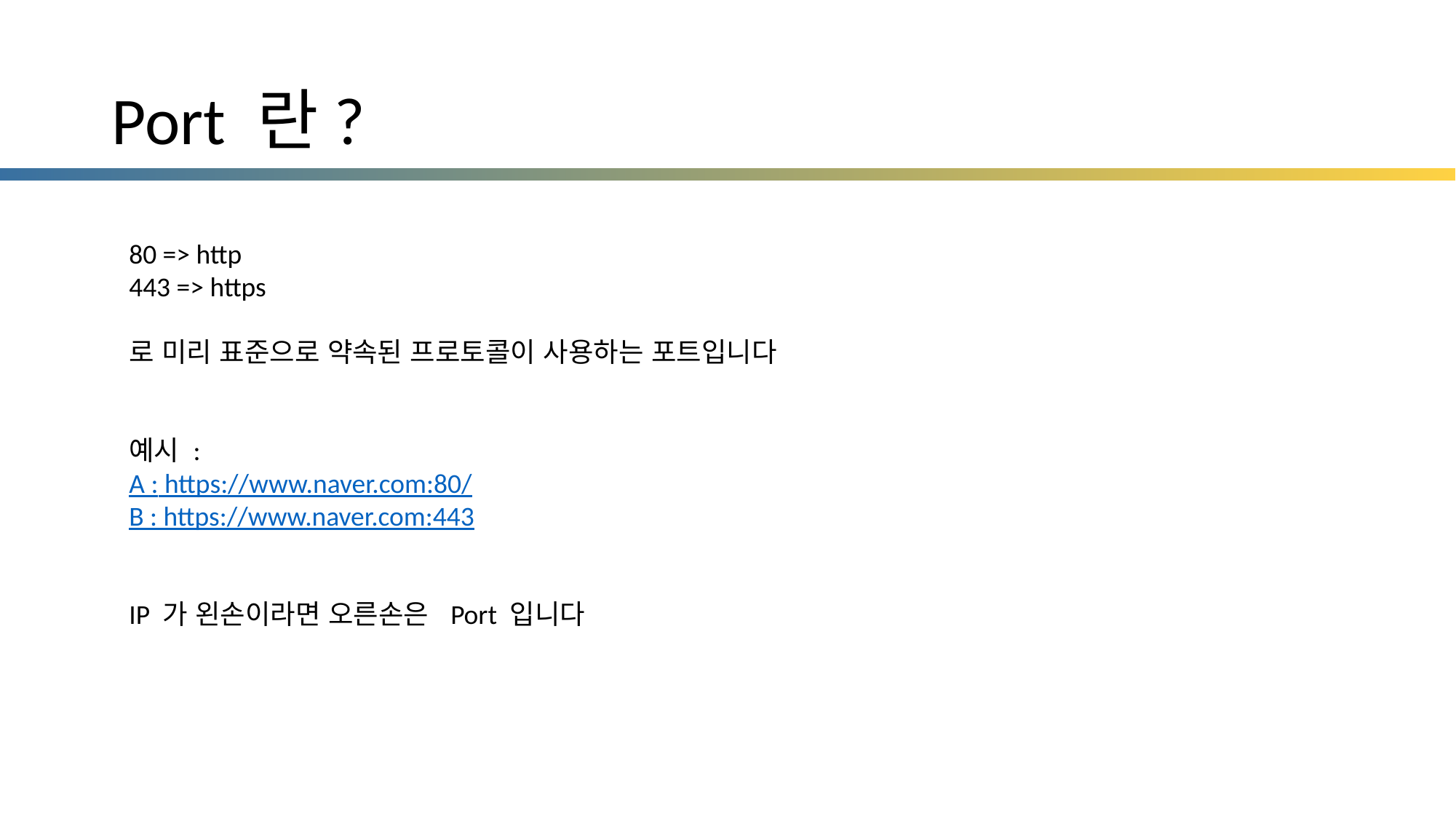

# Port 란?
80 => http
443 => https

로 미리 표준으로 약속된 프로토콜이 사용하는 포트입니다

예시 :
A : https://www.naver.com:80/
B : https://www.naver.com:443

IP 가 왼손이라면 오른손은  Port 입니다